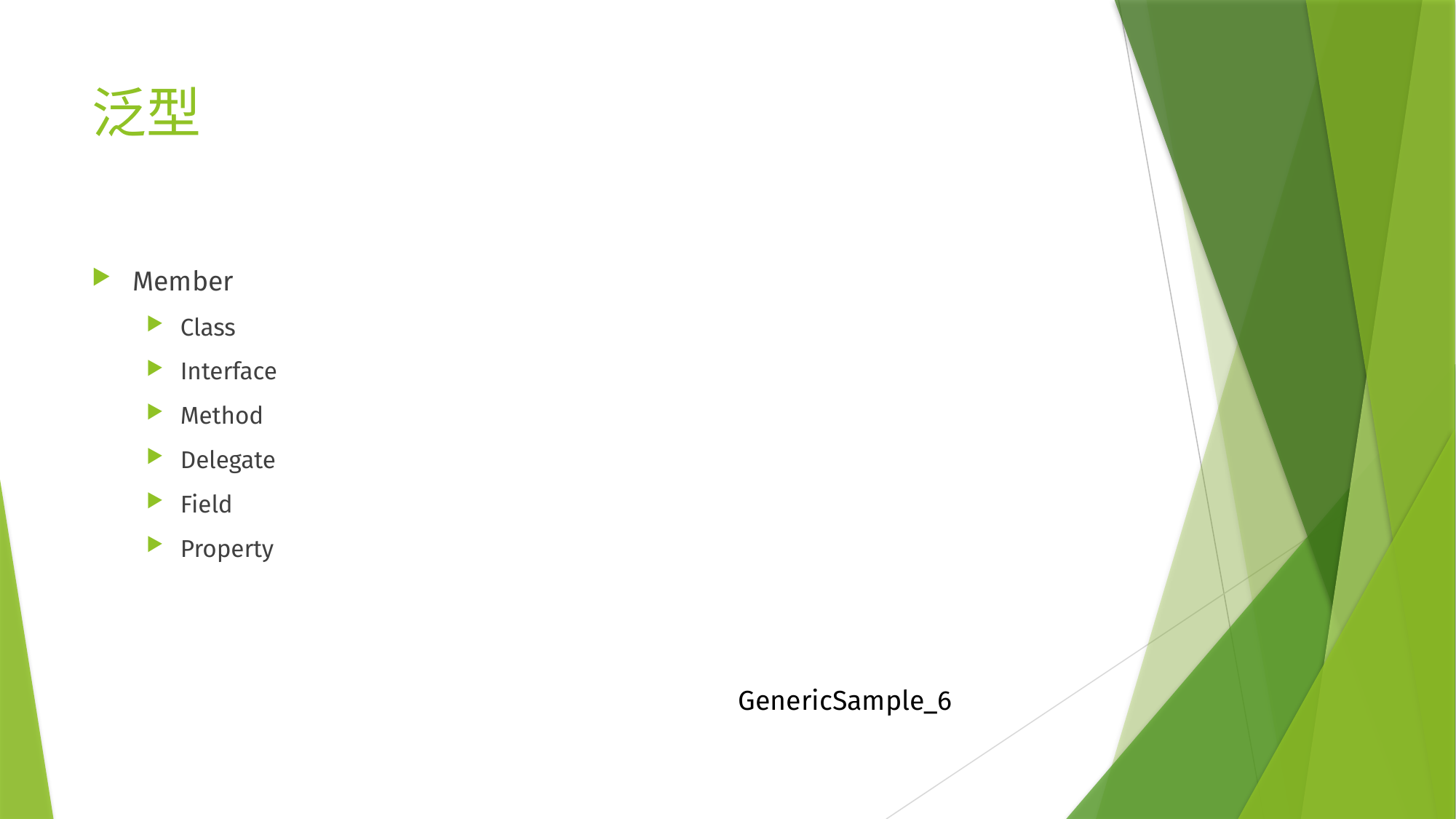

# 泛型
Member
Class
Interface
Method
Delegate
Field
Property
GenericSample_6